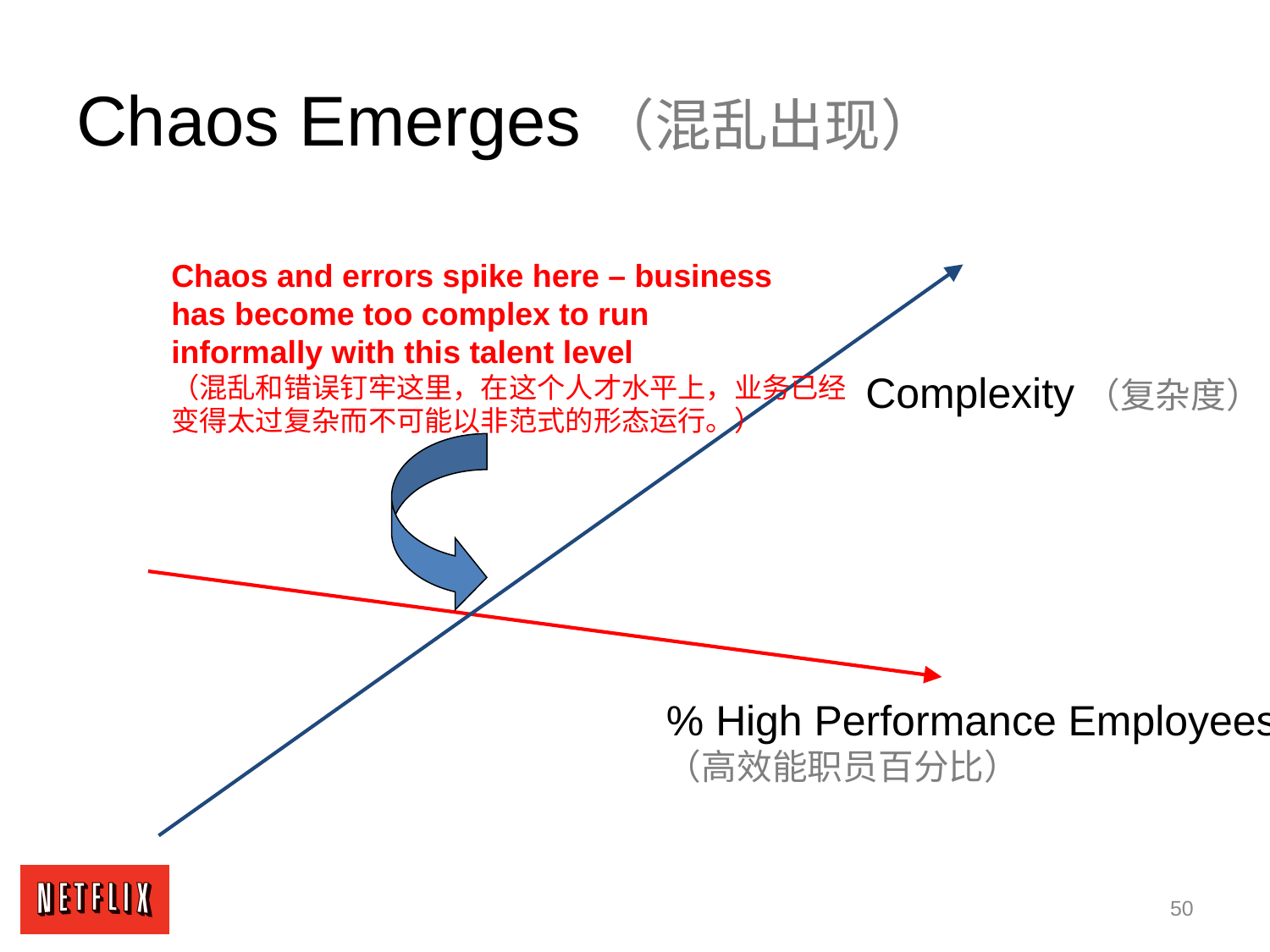

Chaos Emerges（混乱出现）
Chaos and errors spike here – business
has become too complex to run
informally with this talent level
（混乱和错误钉牢这里，在这个人才水平上，业务已经变得太过复杂而不可能以非范式的形态运行。）

Complexity（复杂度）

% High Performance Employees
（高效能职员百分比）
50